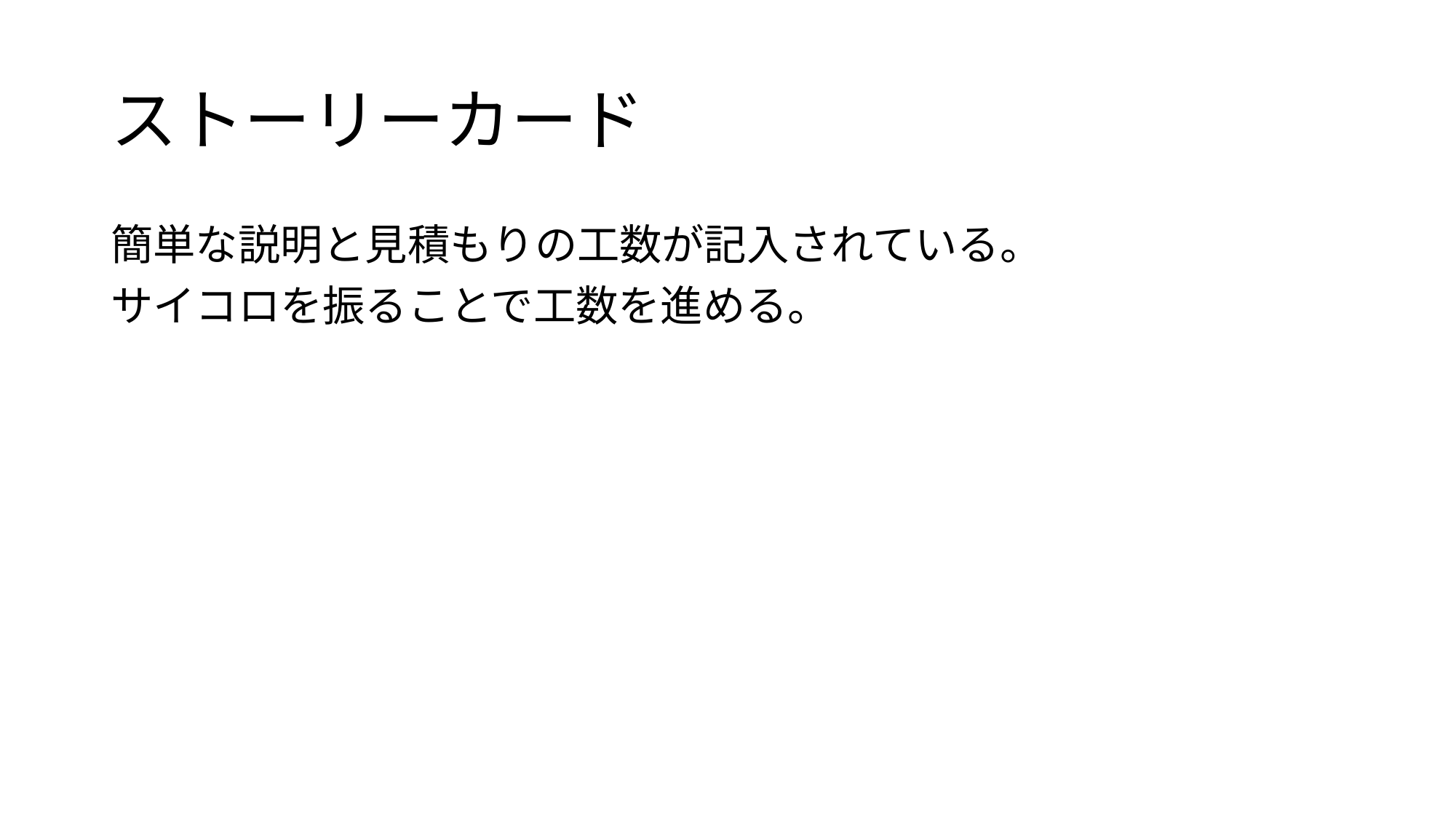

# ストーリーカード
簡単な説明と見積もりの工数が記入されている。
サイコロを振ることで工数を進める。